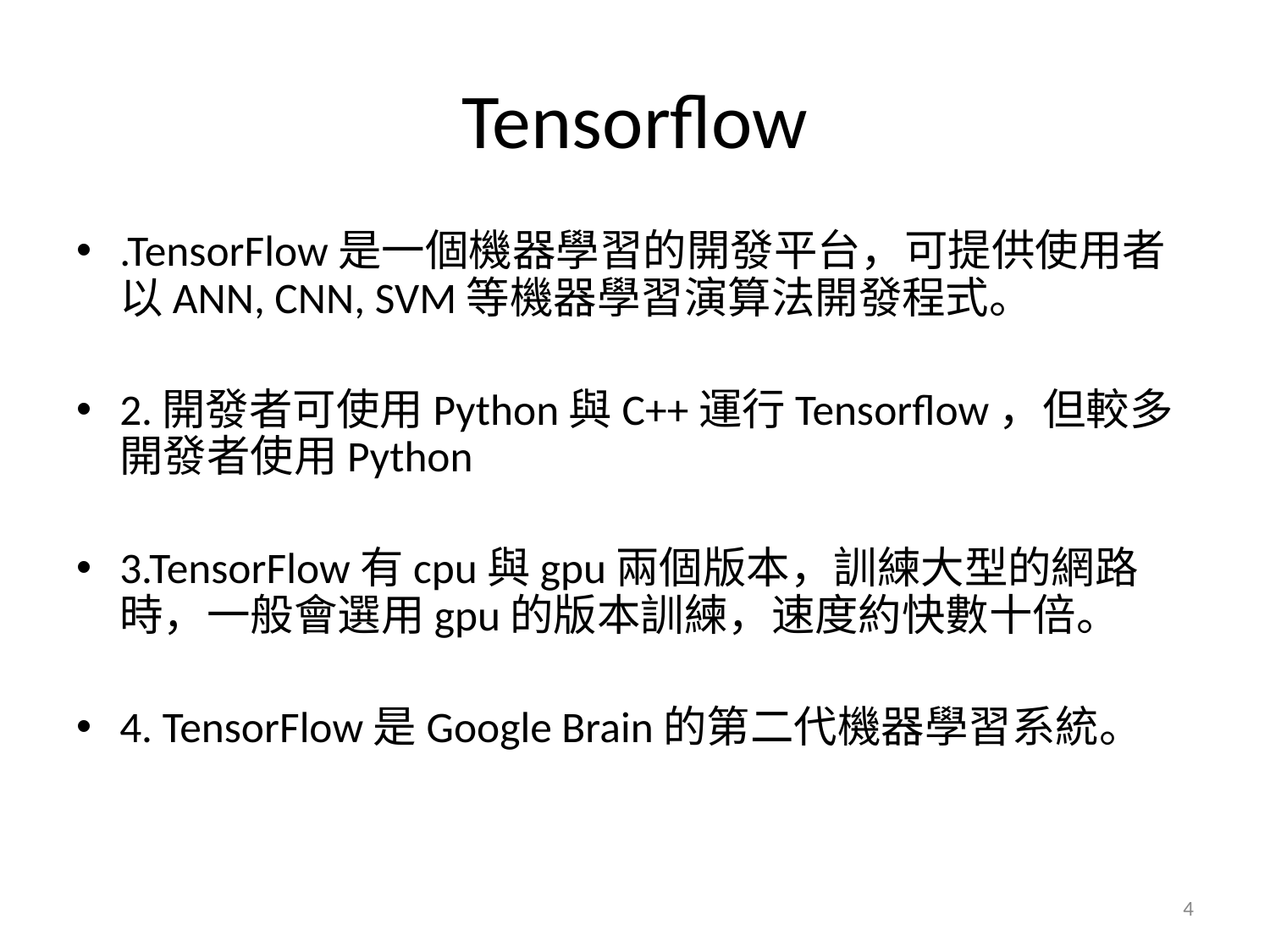

# Tensorflow
.TensorFlow是一個機器學習的開發平台，可提供使用者以ANN, CNN, SVM等機器學習演算法開發程式。

2.開發者可使用Python與C++運行Tensorflow，但較多開發者使用Python

3.TensorFlow有cpu與gpu兩個版本，訓練大型的網路時，一般會選用gpu的版本訓練，速度約快數十倍。

4. TensorFlow是Google Brain的第二代機器學習系統。

4